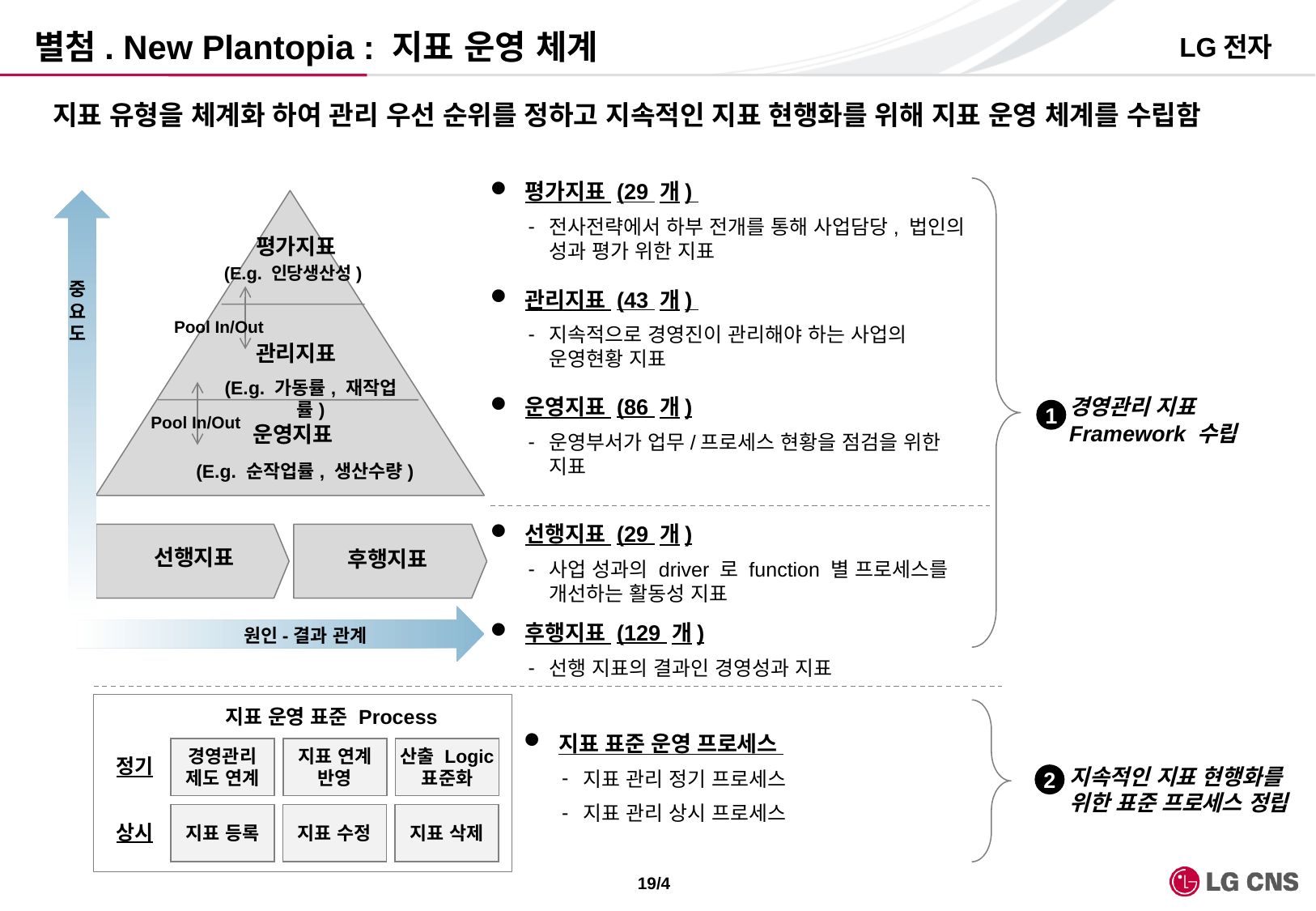

# 별첨. New Plantopia : 지표 운영 체계
LG전자
지표 유형을 체계화 하여 관리 우선 순위를 정하고 지속적인 지표 현행화를 위해 지표 운영 체계를 수립함
평가지표 (29 개)
전사전략에서 하부 전개를 통해 사업담당, 법인의 성과 평가 위한 지표

평가지표
(E.g. 인당생산성)
중
요
도
관리지표 (43 개)
지속적으로 경영진이 관리해야 하는 사업의 운영현황 지표

Pool In/Out
관리지표
(E.g. 가동률, 재작업률)
경영관리 지표 Framework 수립
운영지표 (86 개)
운영부서가 업무/프로세스 현황을 점검을 위한 지표

1
Pool In/Out
운영지표

(E.g. 순작업률, 생산수량)
선행지표 (29 개)
사업 성과의 driver 로 function 별 프로세스를 개선하는 활동성 지표

선행지표
후행지표
원인-결과 관계
후행지표 (129 개)
선행 지표의 결과인 경영성과 지표
       지표 운영 표준 Process

지표 표준 운영 프로세스
지표 관리 정기 프로세스
지표 관리 상시 프로세스
경영관리
제도 연계
지표 연계 반영
산출 Logic 표준화
정기
지속적인 지표 현행화를 위한 표준 프로세스 정립
2
지표 등록
지표 수정
지표 삭제
상시